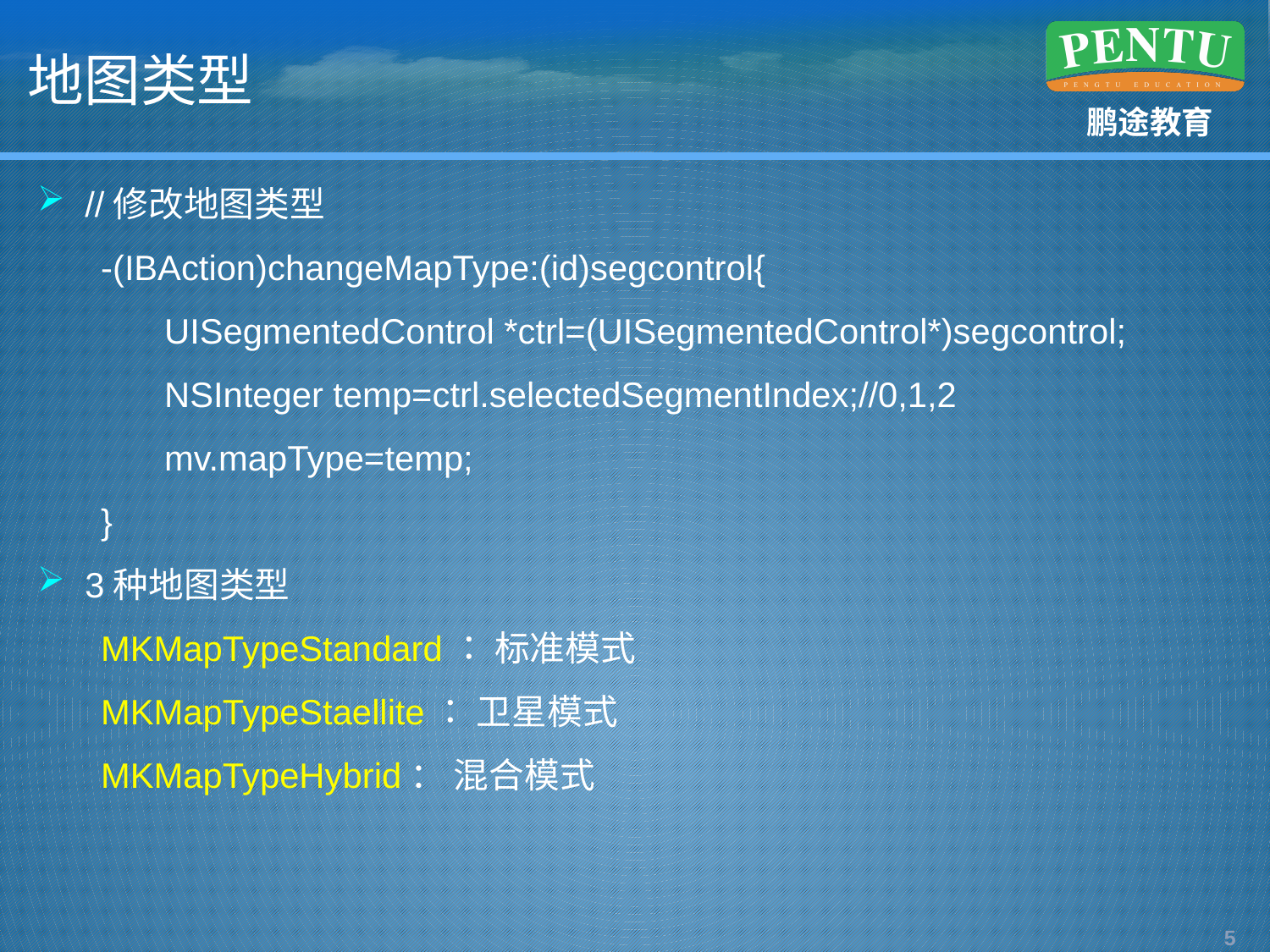

# 地图类型
//修改地图类型
-(IBAction)changeMapType:(id)segcontrol{
UISegmentedControl *ctrl=(UISegmentedControl*)segcontrol;
NSInteger temp=ctrl.selectedSegmentIndex;//0,1,2
mv.mapType=temp;
}
3种地图类型
MKMapTypeStandard： 标准模式
MKMapTypeStaellite： 卫星模式
MKMapTypeHybrid： 混合模式
5